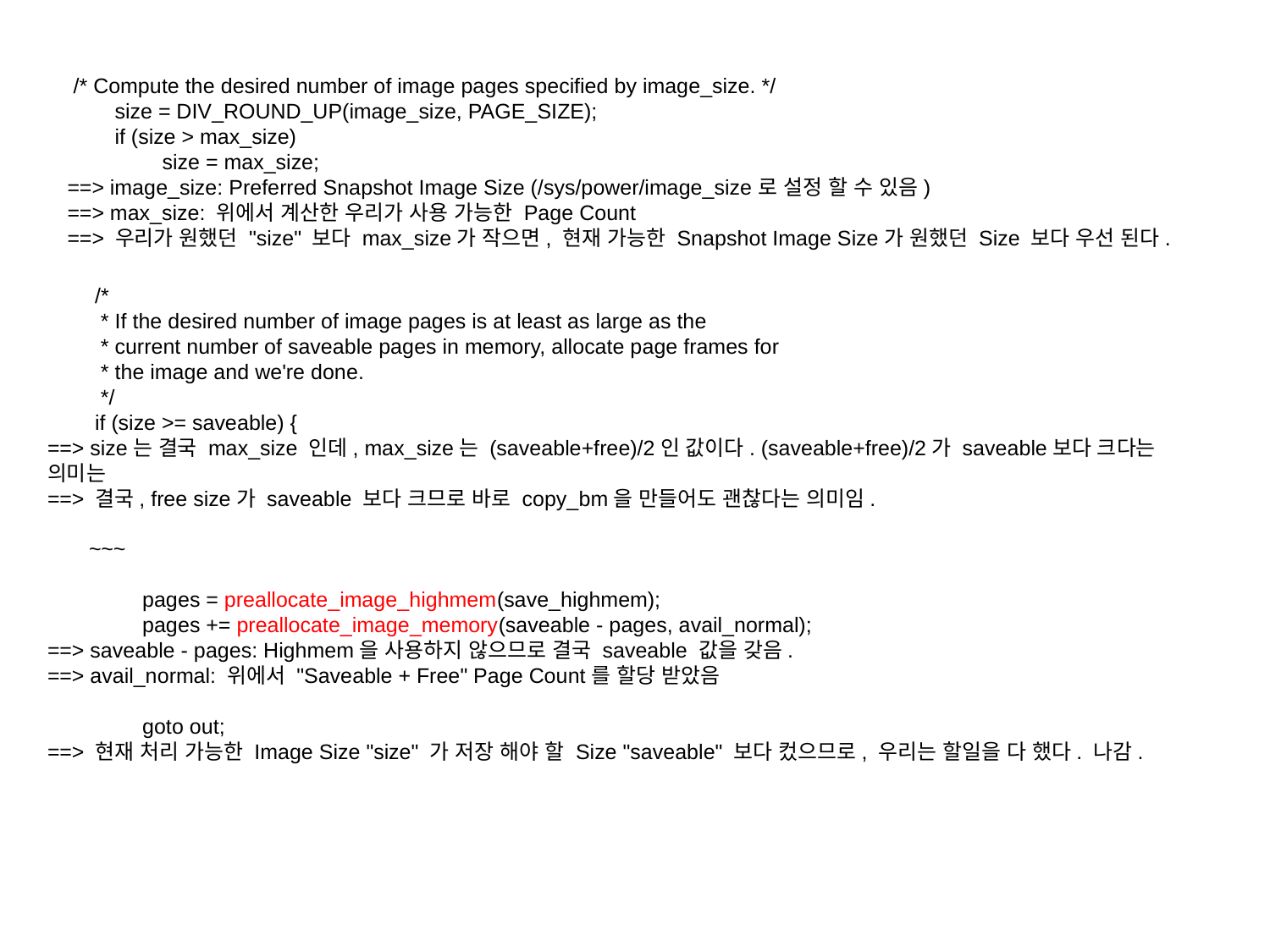

/* Compute the desired number of image pages specified by image_size. */
        size = DIV_ROUND_UP(image_size, PAGE_SIZE);
        if (size > max_size)
                size = max_size;
==> image_size: Preferred Snapshot Image Size (/sys/power/image_size로 설정 할 수 있음)
==> max_size: 위에서 계산한 우리가 사용 가능한 Page Count
==> 우리가 원했던 "size" 보다 max_size가 작으면, 현재 가능한 Snapshot Image Size가 원했던 Size 보다 우선 된다.
        /*
         * If the desired number of image pages is at least as large as the
         * current number of saveable pages in memory, allocate page frames for
         * the image and we're done.
         */
        if (size >= saveable) {
==> size는 결국 max_size 인데, max_size는 (saveable+free)/2인 값이다. (saveable+free)/2가 saveable보다 크다는 의미는
==> 결국, free size가 saveable 보다 크므로 바로 copy_bm을 만들어도 괜찮다는 의미임.

       ~~~

                pages = preallocate_image_highmem(save_highmem);
                pages += preallocate_image_memory(saveable - pages, avail_normal);
==> saveable - pages: Highmem을 사용하지 않으므로 결국 saveable 값을 갖음.
==> avail_normal: 위에서 "Saveable + Free" Page Count를 할당 받았음

                goto out;
==> 현재 처리 가능한 Image Size "size" 가 저장 해야 할 Size "saveable" 보다 컸으므로, 우리는 할일을 다 했다. 나감.